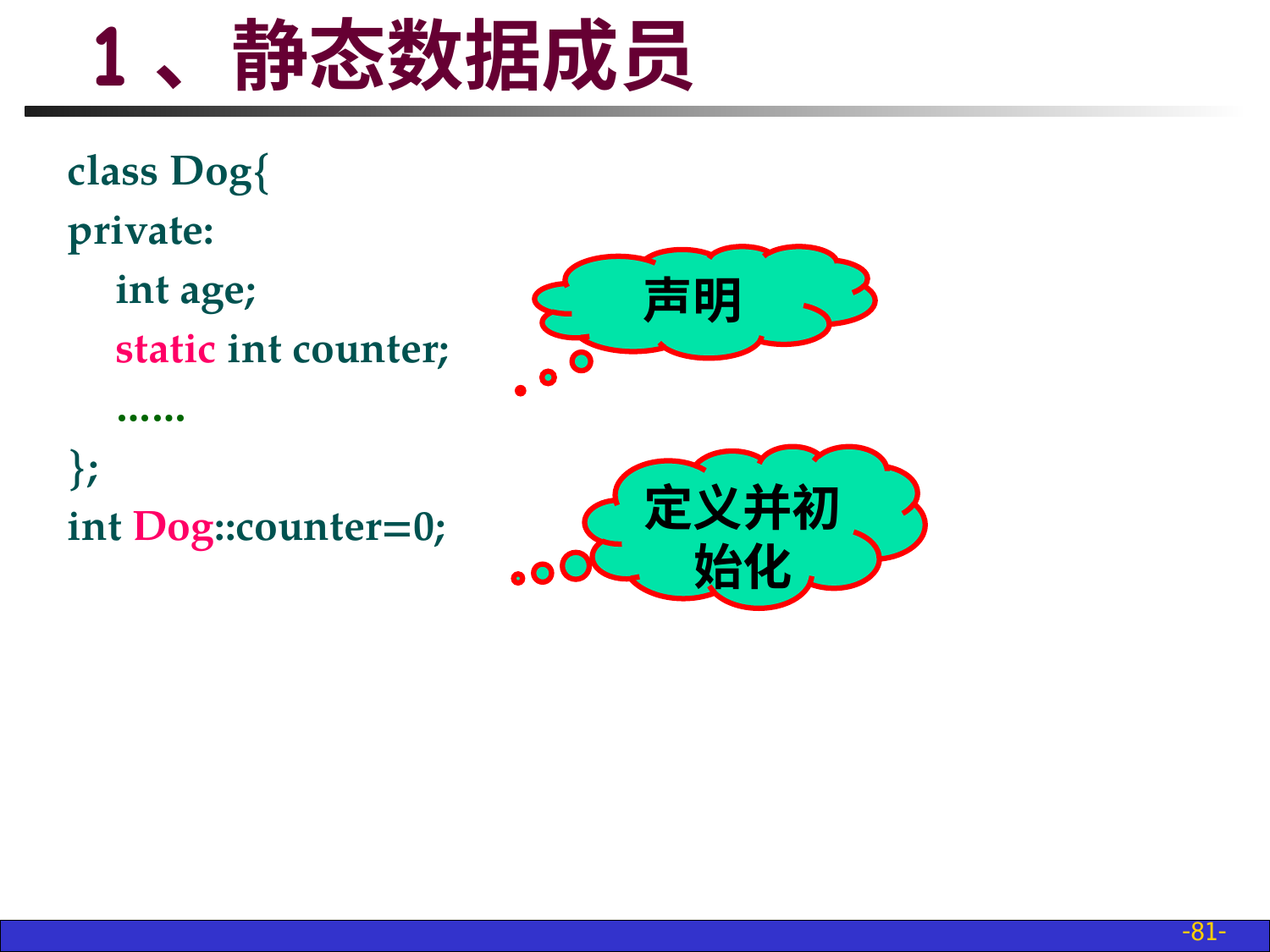

# 1、静态数据成员
class Dog{
private:
	int age;
	static int counter;
	……
};
int Dog::counter=0;
声明
定义并初始化
-81-